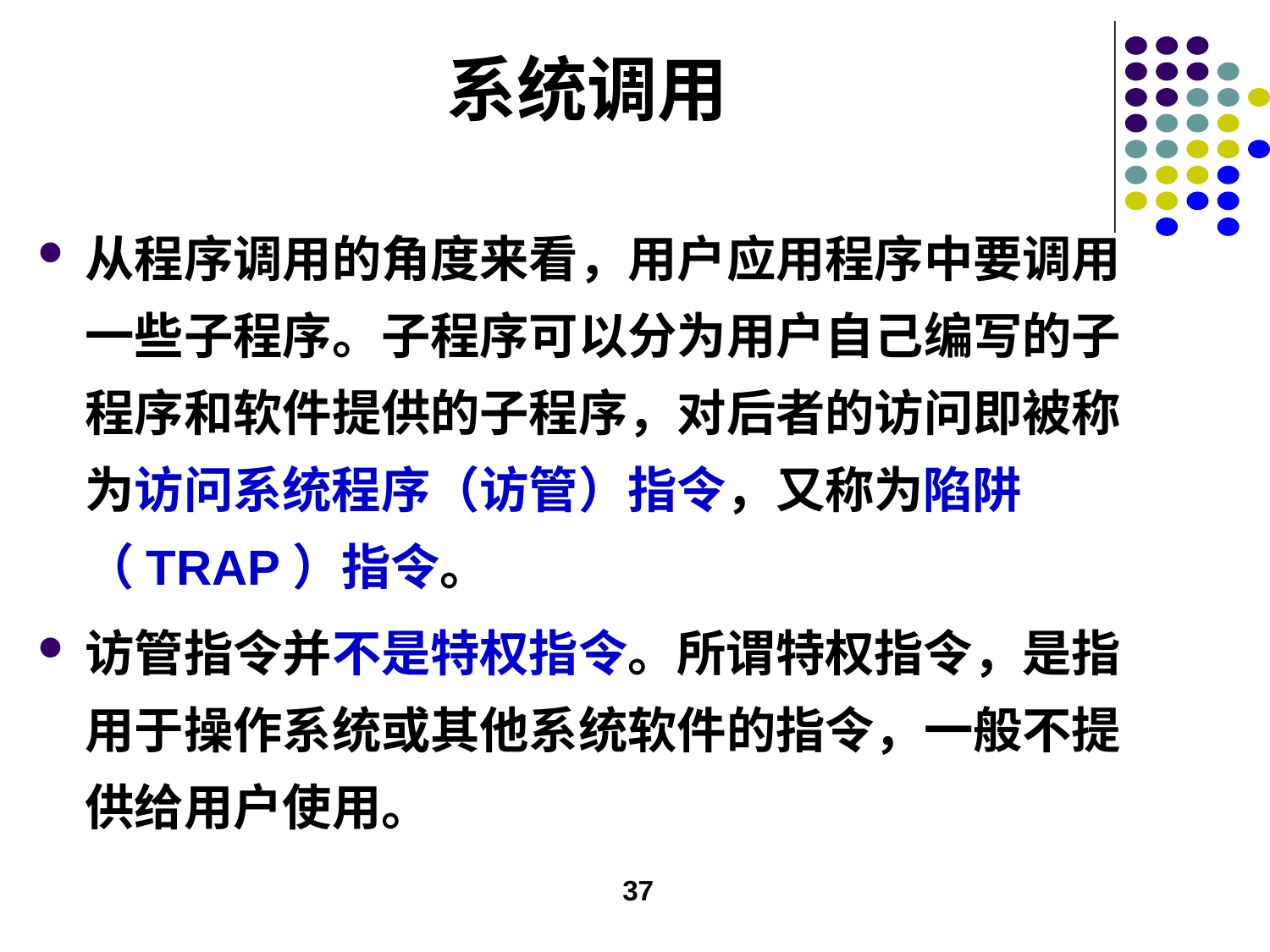

# 系统调用
从程序调用的角度来看，用户应用程序中要调用一些子程序。子程序可以分为用户自己编写的子程序和软件提供的子程序，对后者的访问即被称为访问系统程序（访管）指令，又称为陷阱（TRAP）指令。
访管指令并不是特权指令。所谓特权指令，是指用于操作系统或其他系统软件的指令，一般不提供给用户使用。
37